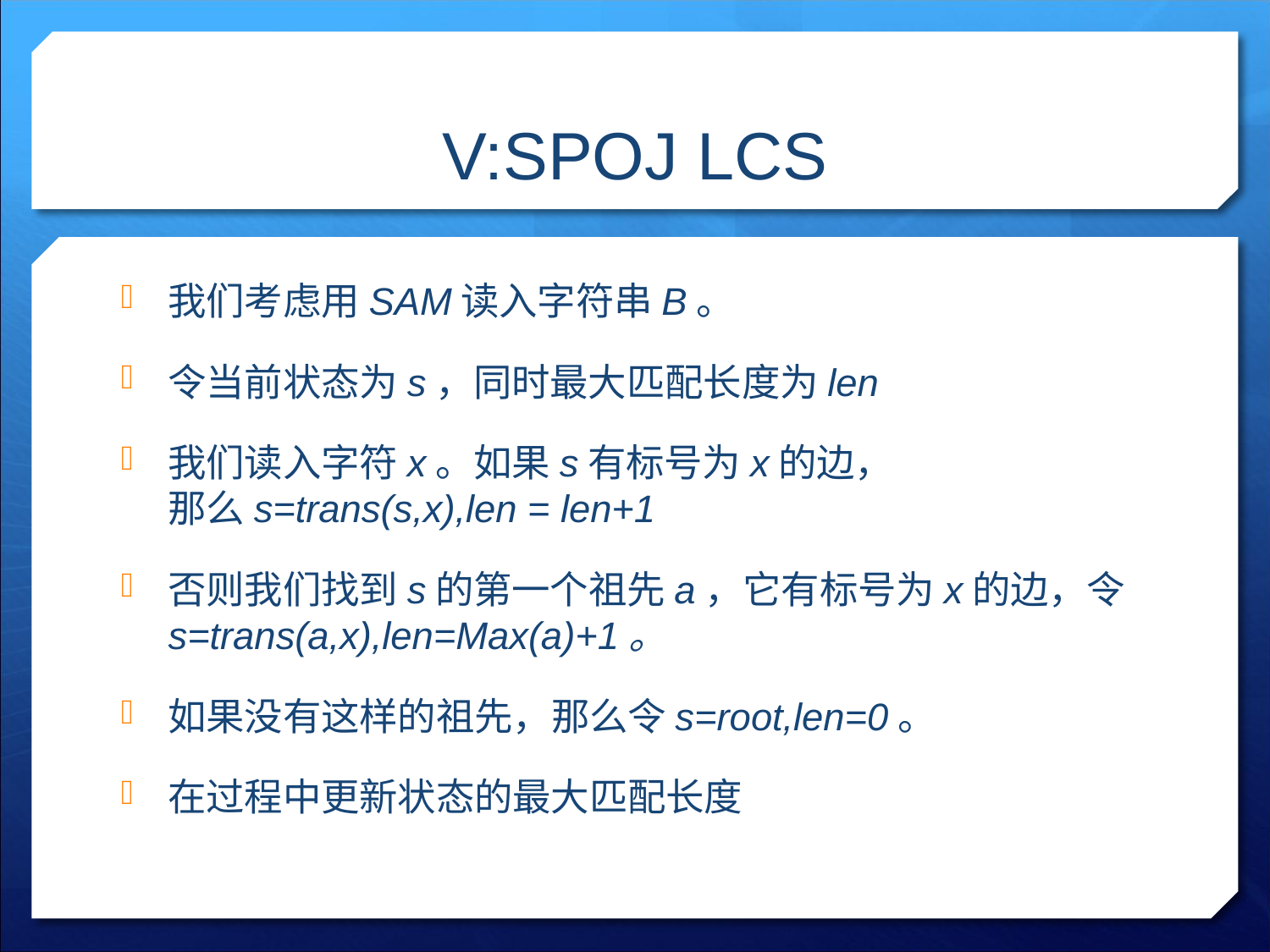

# V:SPOJ LCS
我们考虑用SAM读入字符串B。
令当前状态为s，同时最大匹配长度为len
我们读入字符x。如果s有标号为x的边，
那么s=trans(s,x),len = len+1
否则我们找到s的第一个祖先a，它有标号为x的边，令
s=trans(a,x),len=Max(a)+1。
如果没有这样的祖先，那么令s=root,len=0。
在过程中更新状态的最大匹配长度